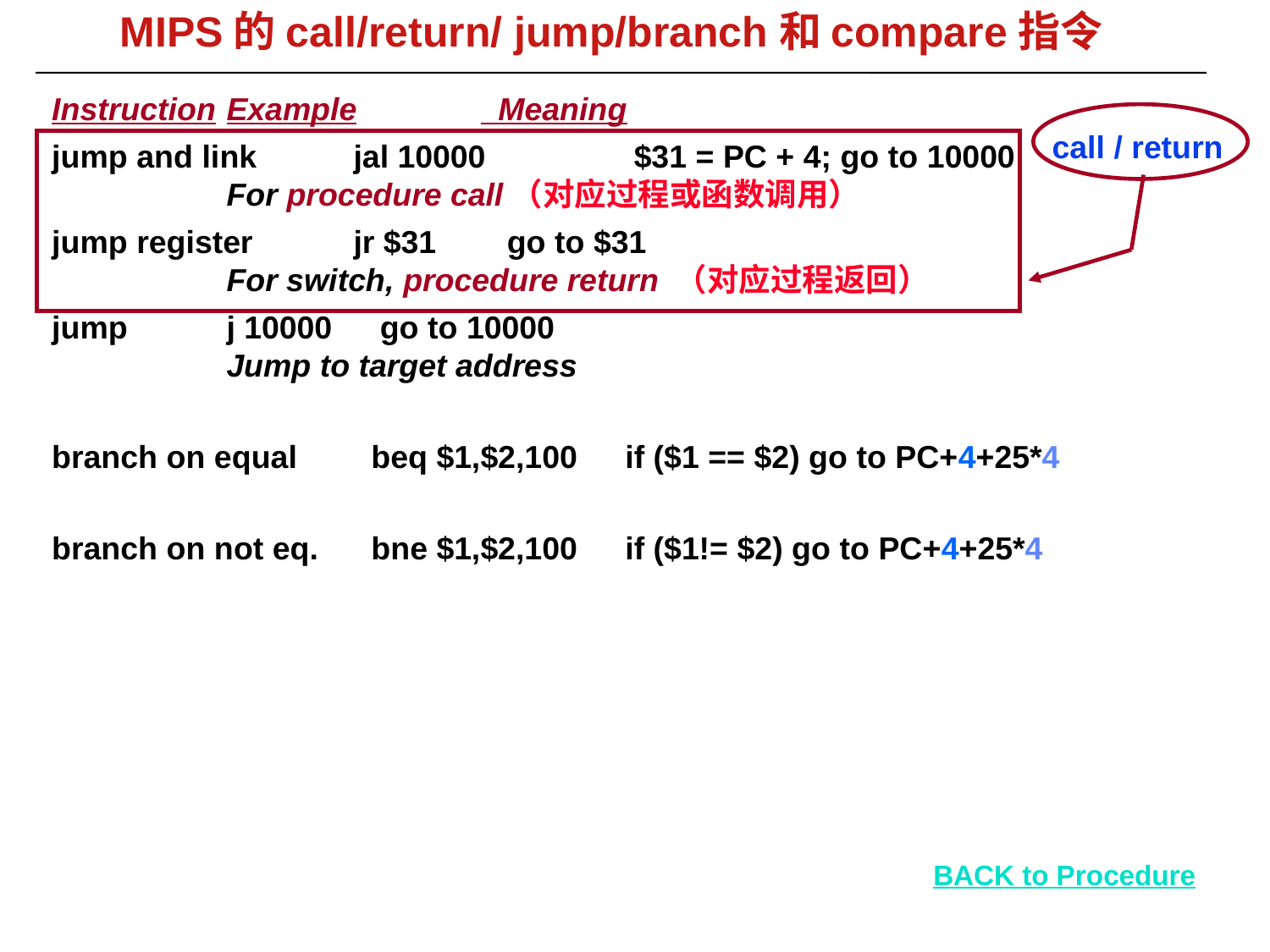

# MIPS的call/return/ jump/branch和compare指令
Instruction	Example	  Meaning
jump and link	jal 10000	   $31 = PC + 4; go to 10000
	For procedure call（对应过程或函数调用）
jump register	jr $31	   go to $31
	For switch, procedure return （对应过程返回）
jump	j 10000	   go to 10000
	Jump to target address

branch on equal	  beq $1,$2,100 	  if ($1 == $2) go to PC+4+25*4
branch on not eq.	  bne $1,$2,100	  if ($1!= $2) go to PC+4+25*4

call / return

BACK to Procedure